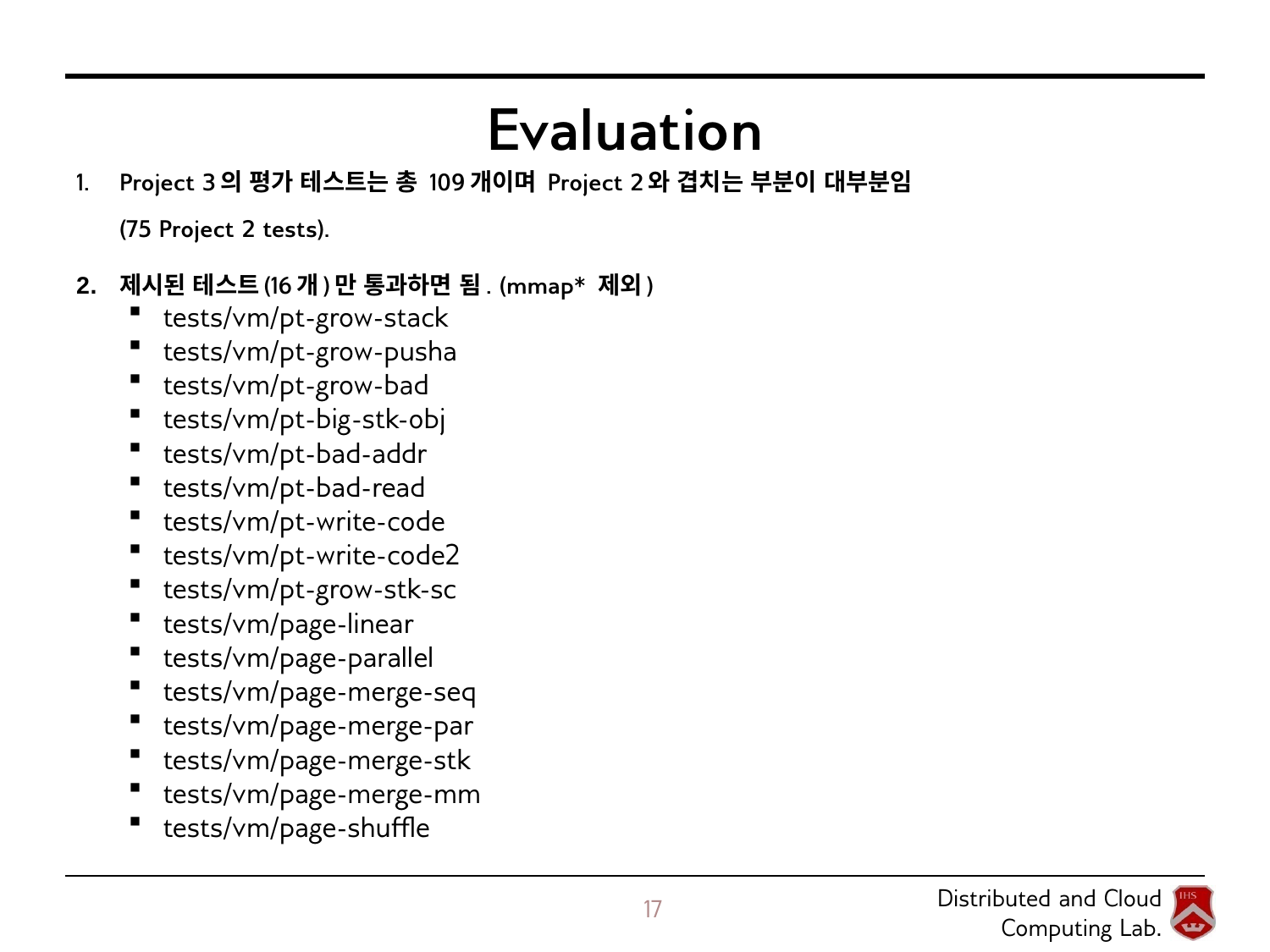

# Evaluation
Project 3의 평가 테스트는 총 109개이며 Project 2와 겹치는 부분이 대부분임
(75 Project 2 tests).
제시된 테스트(16개)만 통과하면 됨. (mmap* 제외)
tests/vm/pt-grow-stack
tests/vm/pt-grow-pusha
tests/vm/pt-grow-bad
tests/vm/pt-big-stk-obj
tests/vm/pt-bad-addr
tests/vm/pt-bad-read
tests/vm/pt-write-code
tests/vm/pt-write-code2
tests/vm/pt-grow-stk-sc
tests/vm/page-linear
tests/vm/page-parallel
tests/vm/page-merge-seq
tests/vm/page-merge-par
tests/vm/page-merge-stk
tests/vm/page-merge-mm
tests/vm/page-shuffle

17